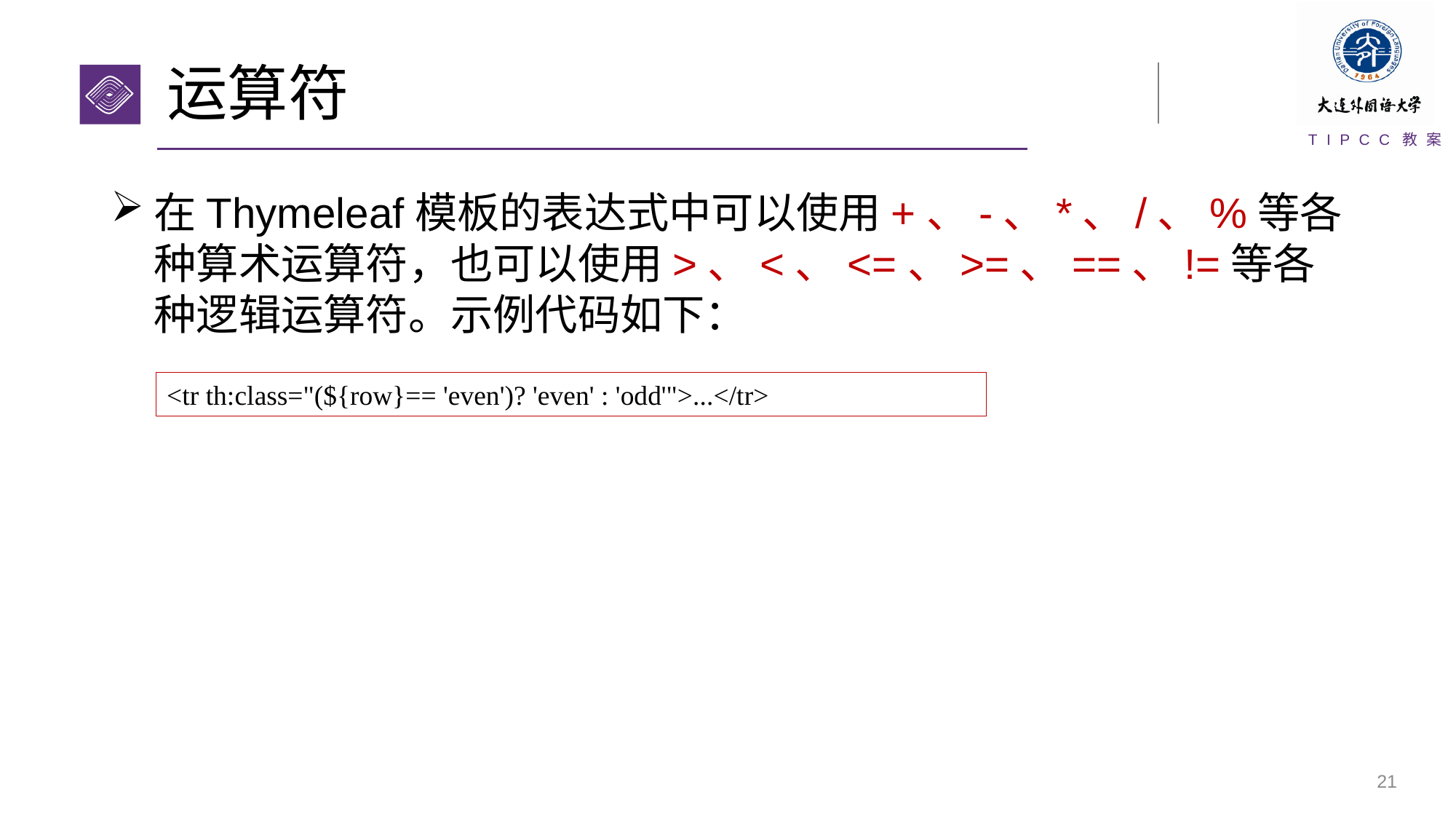

# 运算符
在Thymeleaf模板的表达式中可以使用+、-、*、/、%等各种算术运算符，也可以使用>、<、<=、>=、==、!=等各种逻辑运算符。示例代码如下：
<tr th:class="(${row}== 'even')? 'even' : 'odd'">...</tr>
21